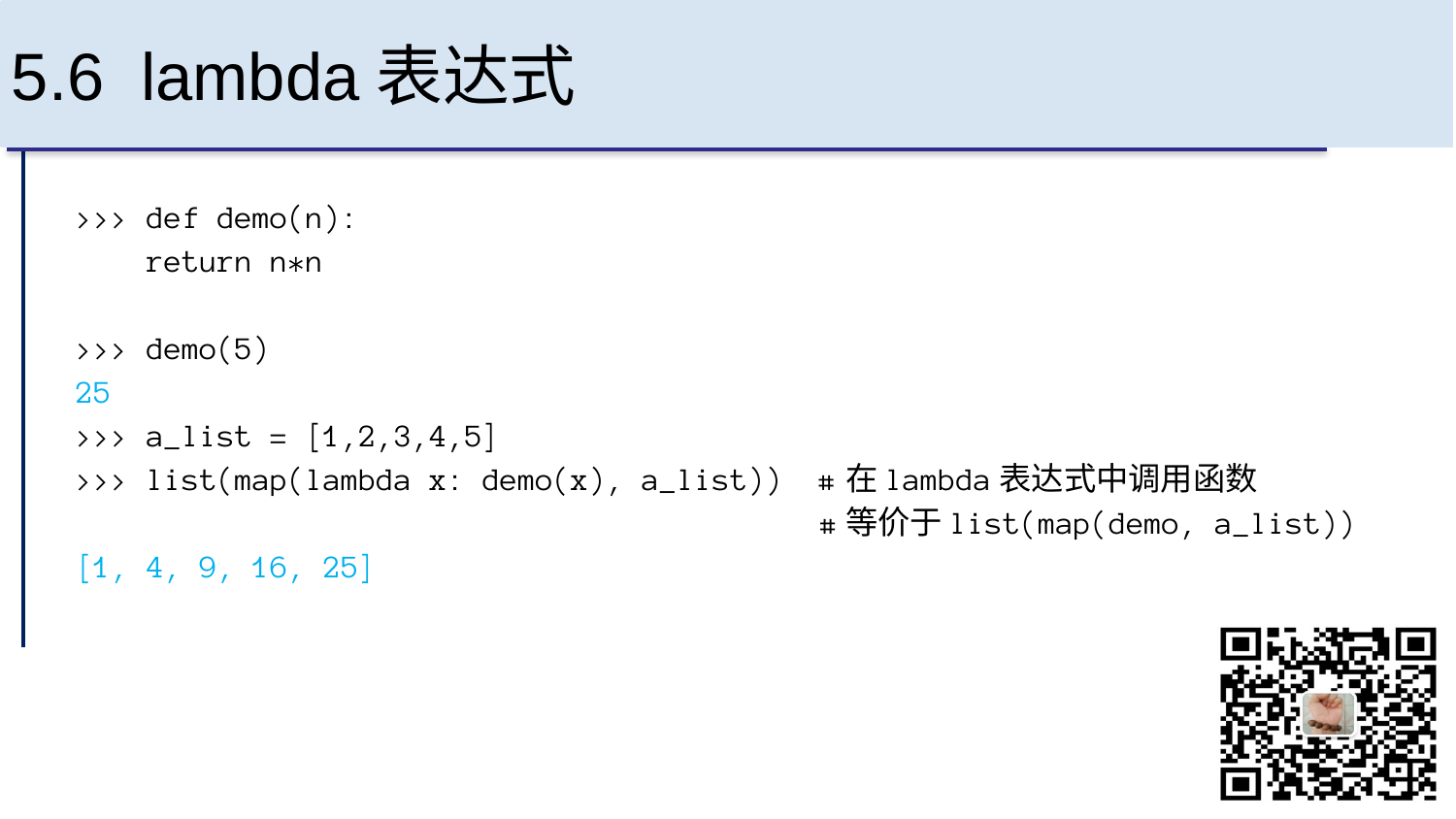

# 5.6  lambda表达式
>>> def demo(n):
    return n*n

>>> demo(5)
25
>>> a_list = [1,2,3,4,5]
>>> list(map(lambda x: demo(x), a_list))  #在lambda表达式中调用函数
                                          #等价于list(map(demo, a_list))
[1, 4, 9, 16, 25]